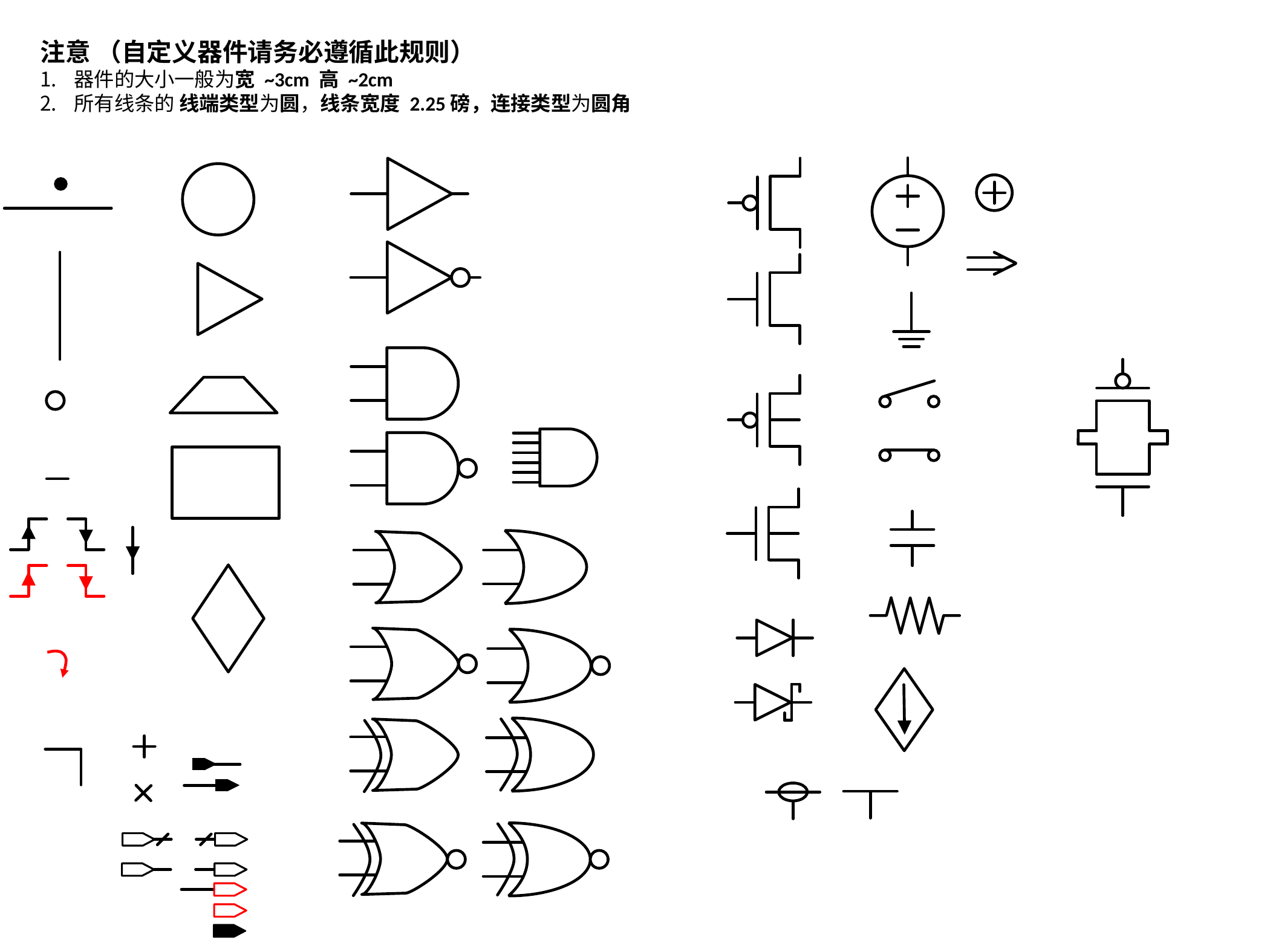

注意 （自定义器件请务必遵循此规则）
器件的大小一般为宽 ~3cm 高 ~2cm
所有线条的 线端类型为圆，线条宽度 2.25磅，连接类型为圆角